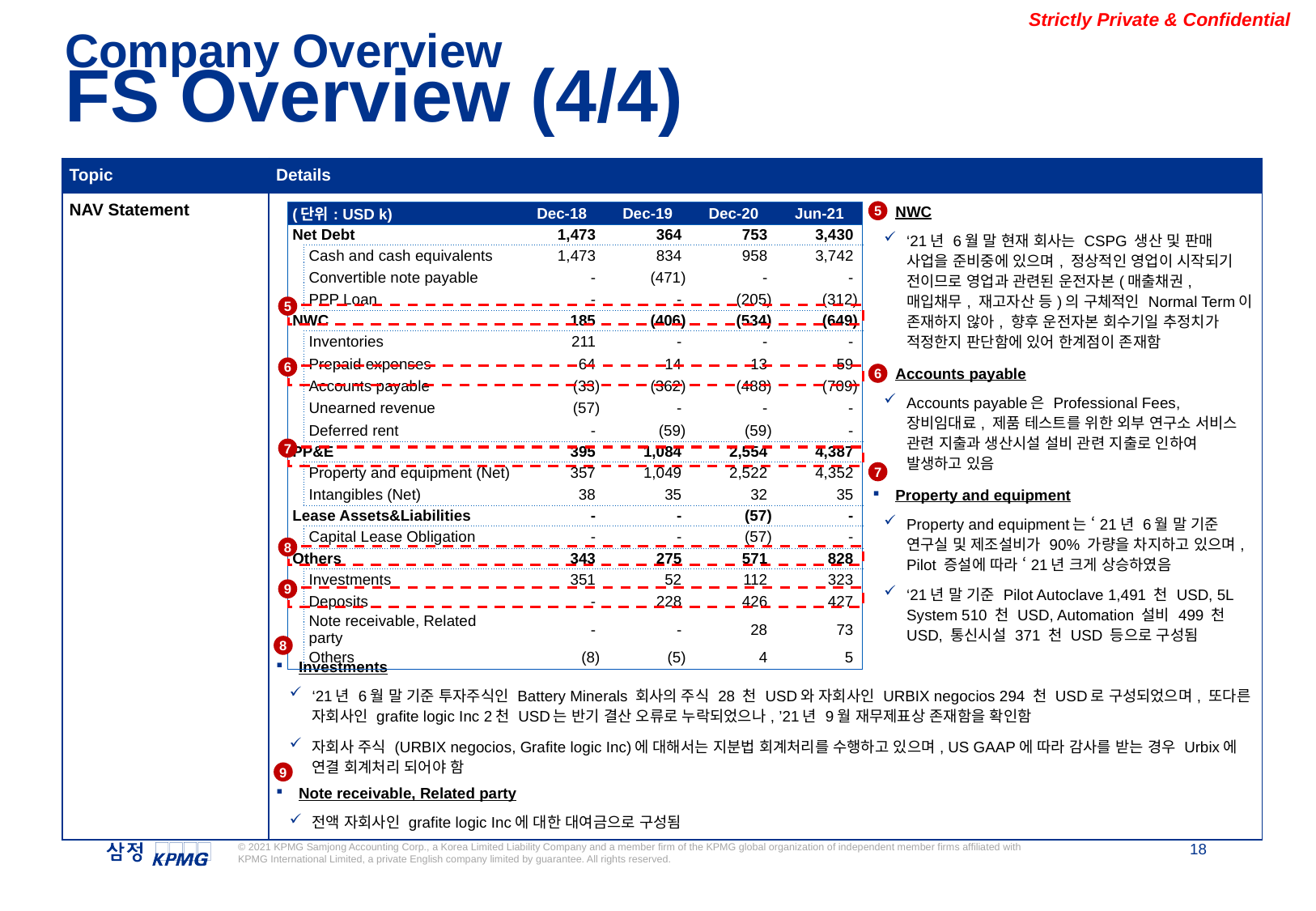

Company Overview
FS Overview (4/4)
| Topic | Details |
| --- | --- |
| NAV Statement | NWC ‘21년 6월 말 현재 회사는 CSPG 생산 및 판매 사업을 준비중에 있으며, 정상적인 영업이 시작되기 전이므로 영업과 관련된 운전자본(매출채권, 매입채무, 재고자산 등)의 구체적인 Normal Term이 존재하지 않아, 향후 운전자본 회수기일 추정치가 적정한지 판단함에 있어 한계점이 존재함 Accounts payable Accounts payable은 Professional Fees, 장비임대료, 제품 테스트를 위한 외부 연구소 서비스 관련 지출과 생산시설 설비 관련 지출로 인하여 발생하고 있음 Property and equipment Property and equipment는 ‘21년 6월 말 기준 연구실 및 제조설비가 90% 가량을 차지하고 있으며, Pilot 증설에 따라 ‘21년 크게 상승하였음 ‘21년 말 기준 Pilot Autoclave 1,491 천 USD, 5L System 510 천 USD, Automation 설비 499 천 USD, 통신시설 371 천 USD 등으로 구성됨 Investments ‘21년 6월 말 기준 투자주식인 Battery Minerals 회사의 주식 28 천 USD와 자회사인 URBIX negocios 294 천 USD로 구성되었으며, 또다른 자회사인 grafite logic Inc 2천 USD는 반기 결산 오류로 누락되었으나, ’21년 9월 재무제표상 존재함을 확인함 자회사 주식 (URBIX negocios, Grafite logic Inc)에 대해서는 지분법 회계처리를 수행하고 있으며, US GAAP에 따라 감사를 받는 경우 Urbix에 연결 회계처리 되어야 함 Note receivable, Related party 전액 자회사인 grafite logic Inc에 대한 대여금으로 구성됨 |
5
| (단위: USD k) |  | Dec-18 | Dec-19 | Dec-20 | Jun-21 |
| --- | --- | --- | --- | --- | --- |
| Net Debt |  | 1,473 | 364 | 753 | 3,430 |
|  | Cash and cash equivalents | 1,473 | 834 | 958 | 3,742 |
|  | Convertible note payable | - | (471) | - | - |
|  | PPP Loan | - | - | (205) | (312) |
| NWC |  | 185 | (406) | (534) | (649) |
|  | Inventories | 211 | - | - | - |
|  | Prepaid expenses | 64 | 14 | 13 | 59 |
|  | Accounts payable | (33) | (362) | (488) | (709) |
|  | Unearned revenue | (57) | - | - | - |
|  | Deferred rent | - | (59) | (59) | - |
| PP&E |  | 395 | 1,084 | 2,554 | 4,387 |
|  | Property and equipment (Net) | 357 | 1,049 | 2,522 | 4,352 |
|  | Intangibles (Net) | 38 | 35 | 32 | 35 |
| Lease Assets&Liabilities |  | - | - | (57) | - |
|  | Capital Lease Obligation | - | - | (57) | - |
| Others |  | 343 | 275 | 571 | 828 |
|  | Investments | 351 | 52 | 112 | 323 |
|  | Deposits | - | 228 | 426 | 427 |
|  | Note receivable, Related party | - | - | 28 | 73 |
|  | Others | (8) | (5) | 4 | 5 |
5

6
6

7

7
8

9

8
9